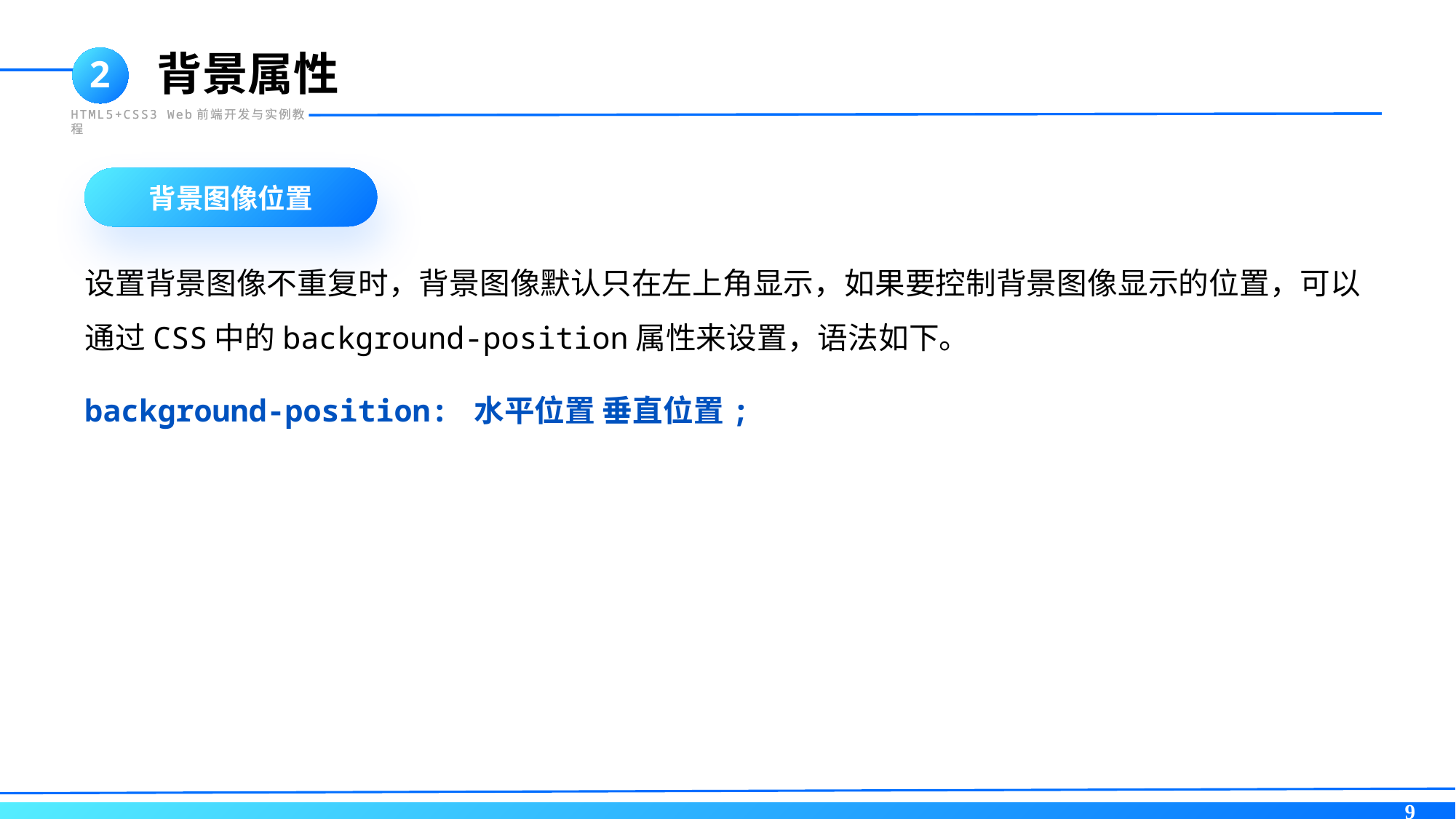

背景属性
2
HTML5+CSS3 Web前端开发与实例教程
背景图像位置
设置背景图像不重复时，背景图像默认只在左上角显示，如果要控制背景图像显示的位置，可以通过CSS中的background-position属性来设置，语法如下。
background-position: 水平位置 垂直位置;
9